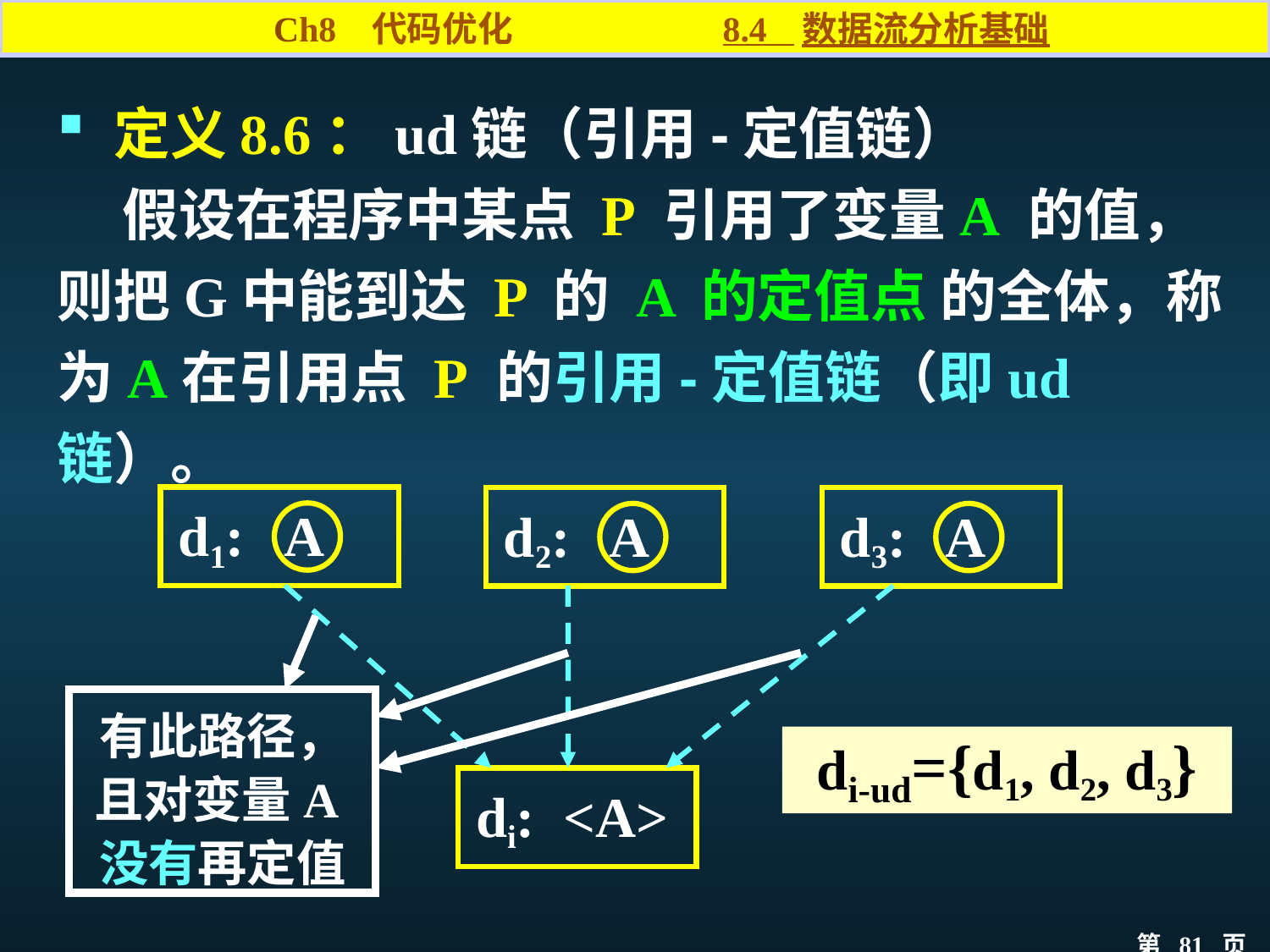

Ch8   代码优化                         8.4   数据流分析基础
 定义8.6：ud链（引用-定值链）
    假设在程序中某点 P 引用了变量A 的值，则把G中能到达 P 的 A 的定值点 的全体，称为A在引用点 P 的引用-定值链（即ud链）。

d1:   A

d2:   A

d3:   A

di:  <A>

有此路径，且对变量A没有再定值
di-ud={d1, d2, d3}